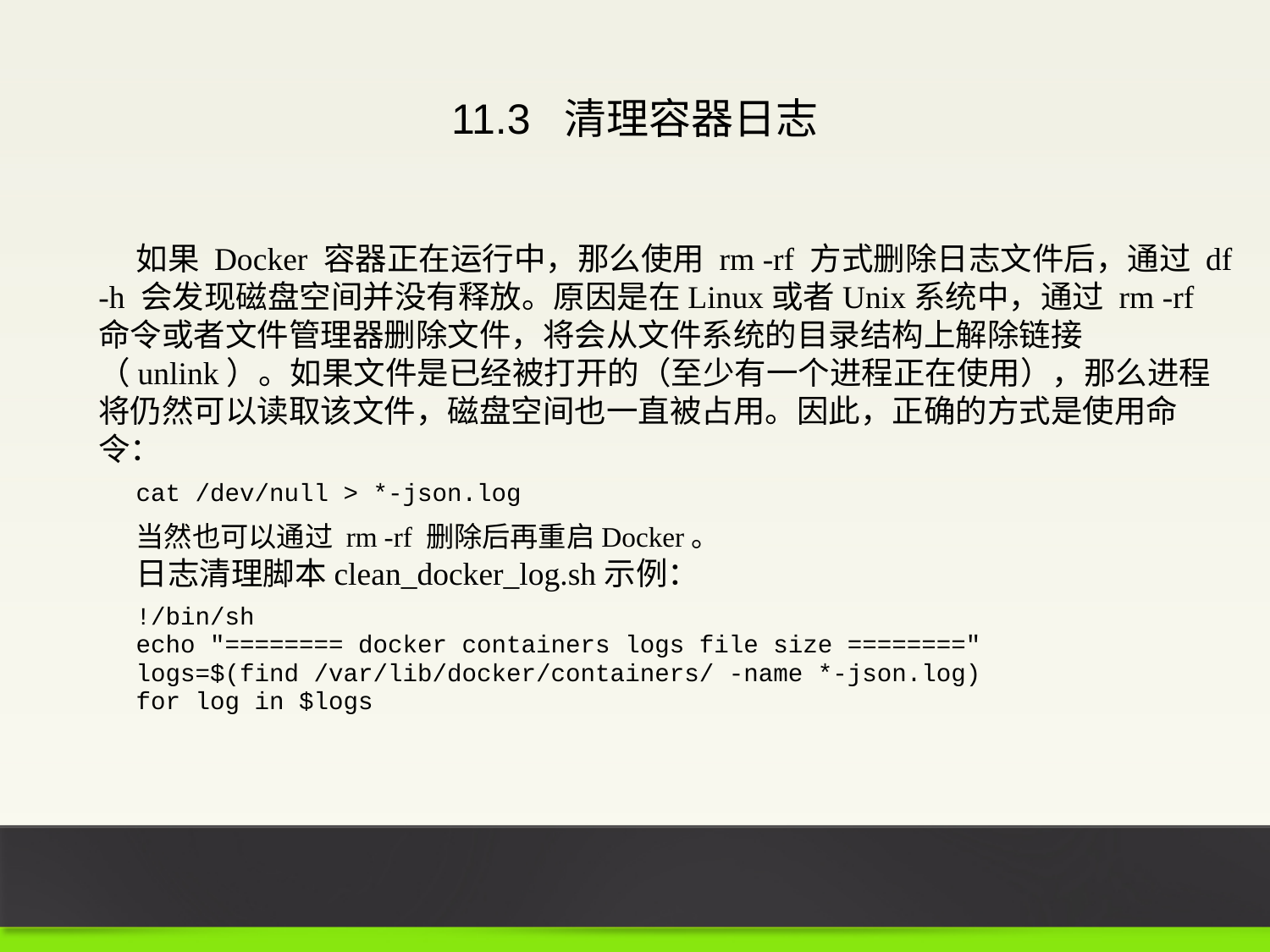

11.3  清理容器日志
如果 Docker 容器正在运行中，那么使用 rm -rf 方式删除日志文件后，通过 df -h 会发现磁盘空间并没有释放。原因是在Linux或者Unix系统中，通过 rm -rf 命令或者文件管理器删除文件，将会从文件系统的目录结构上解除链接（unlink）。如果文件是已经被打开的（至少有一个进程正在使用），那么进程将仍然可以读取该文件，磁盘空间也一直被占用。因此，正确的方式是使用命令：
cat /dev/null > *-json.log
当然也可以通过 rm -rf 删除后再重启Docker。
日志清理脚本clean_docker_log.sh示例：
!/bin/sh
echo "======== docker containers logs file size ========"
logs=$(find /var/lib/docker/containers/ -name *-json.log)
for log in $logs